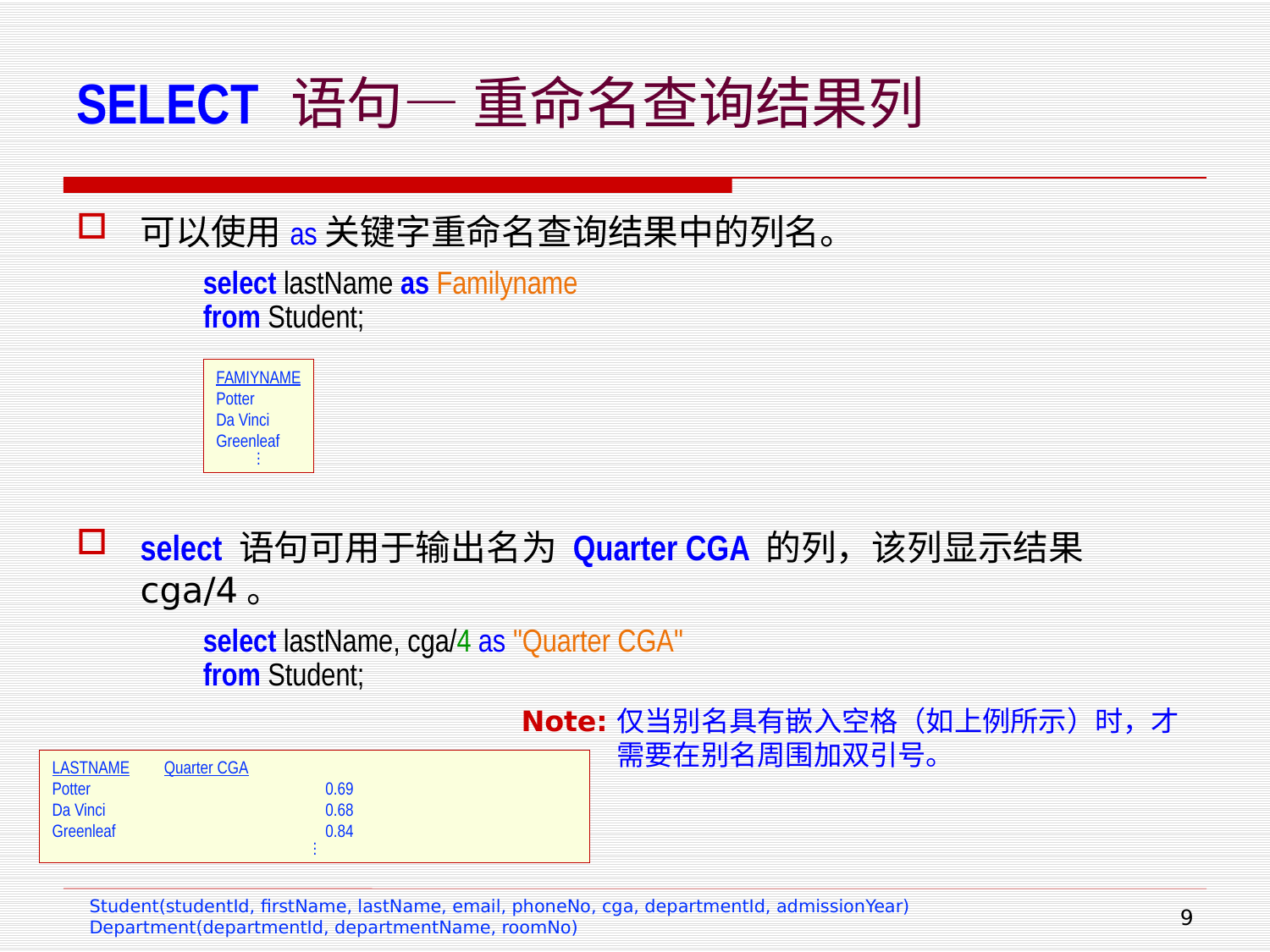

# SELECT 语句— 重命名查询结果列
可以使用as关键字重命名查询结果中的列名。
select lastName as Familyname
from Student;
select 语句可用于输出名为 Quarter CGA 的列，该列显示结果 cga/4。
select lastName, cga/4 as "Quarter CGA"
from Student;
Note:	仅当别名具有嵌入空格（如上例所示）时，才需要在别名周围加双引号。
FAMIYNAME
Potter
Da Vinci
Greenleaf
.
.
.
LASTNAME	Quarter CGA
Potter	0.69
Da Vinci	0.68
Greenleaf	0.84
.
.
.
Student(studentId, firstName, lastName, email, phoneNo, cga, departmentId, admissionYear)
Department(departmentId, departmentName, roomNo)
9